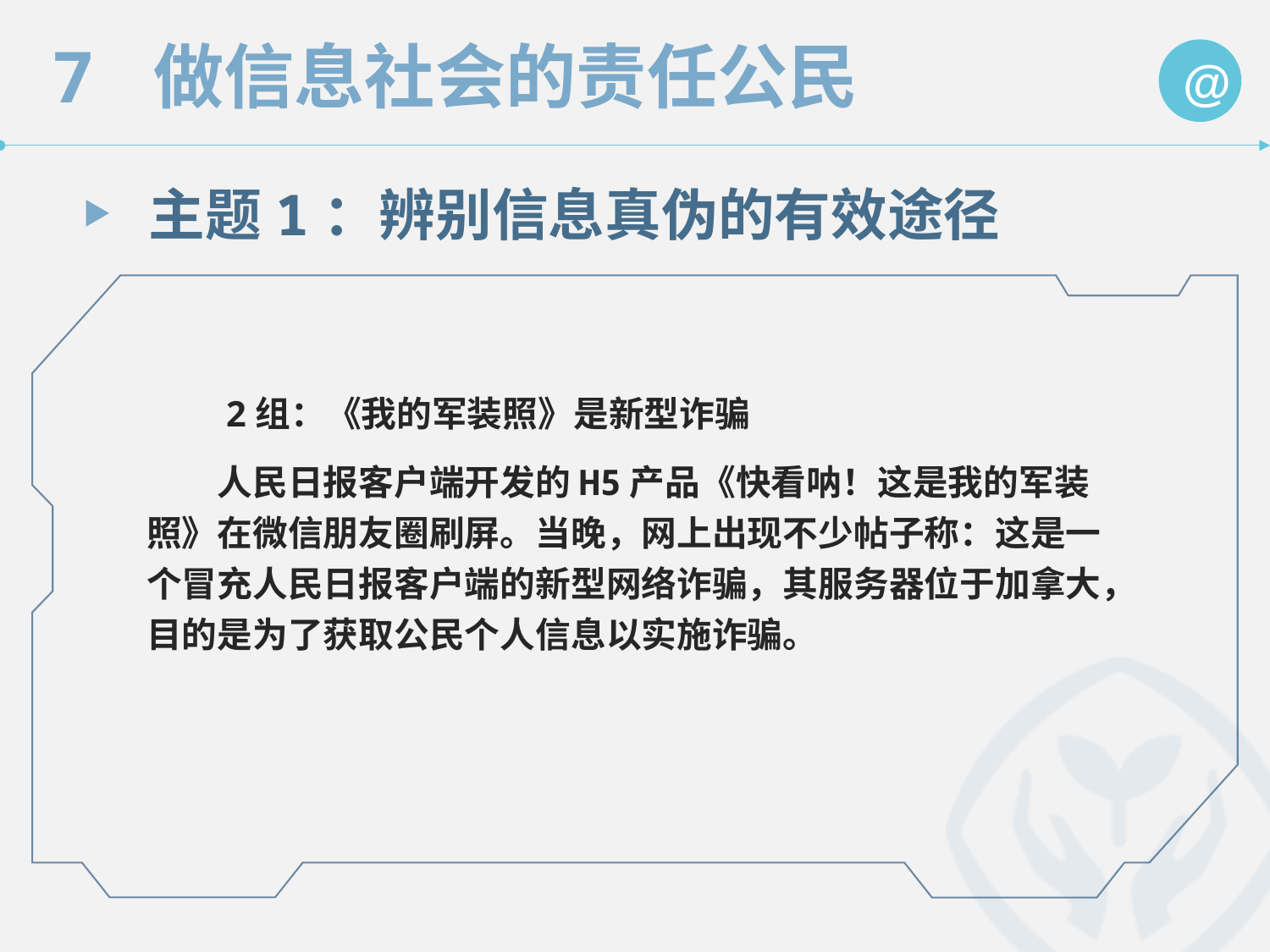

主题1：辨别信息真伪的有效途径

　　2组：《我的军装照》是新型诈骗
　　人民日报客户端开发的H5产品《快看呐！这是我的军装照》在微信朋友圈刷屏。当晚，网上出现不少帖子称：这是一个冒充人民日报客户端的新型网络诈骗，其服务器位于加拿大，目的是为了获取公民个人信息以实施诈骗。